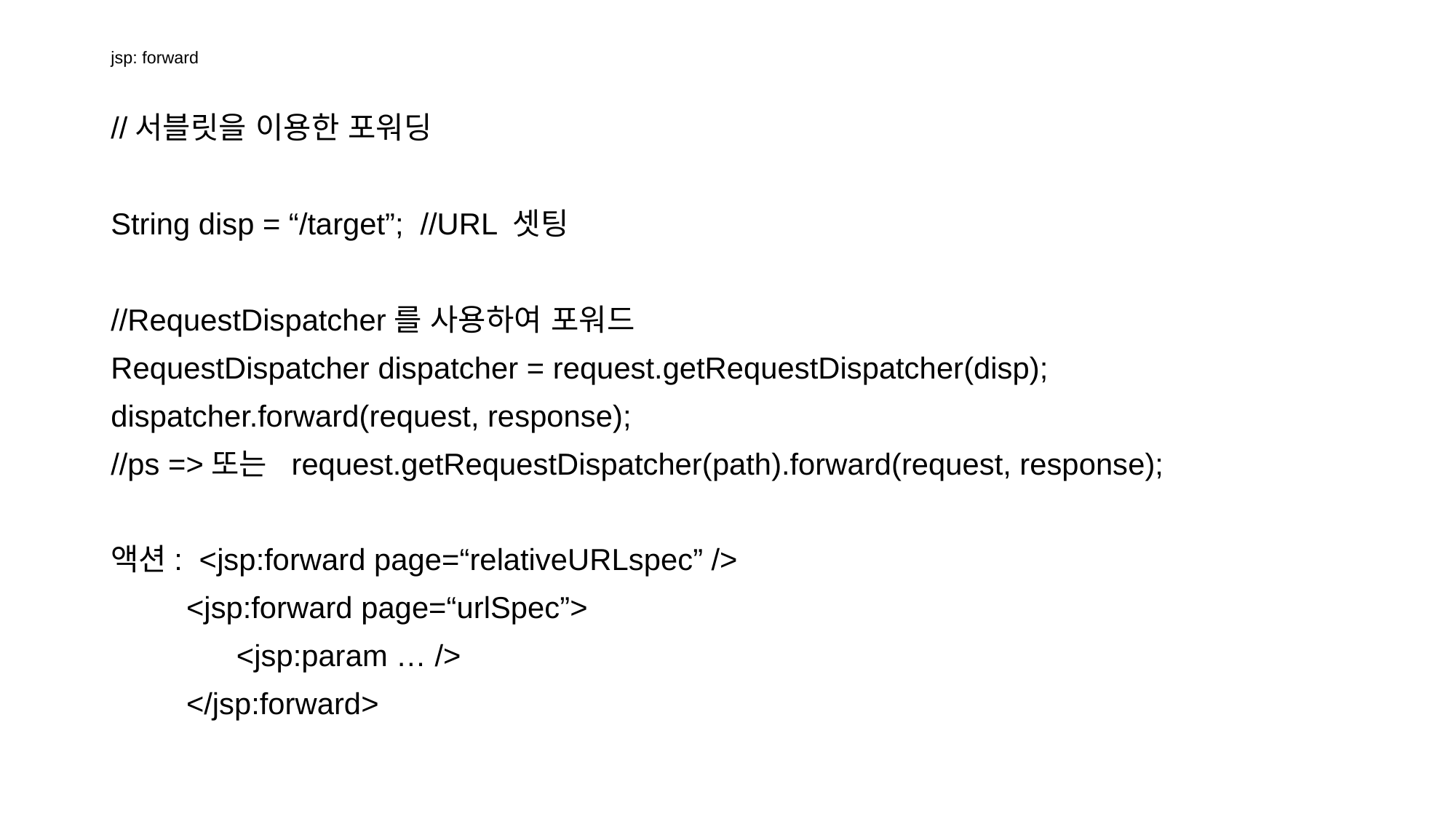

# jsp: forward
//서블릿을 이용한 포워딩

String disp = “/target”;  //URL 셋팅

//RequestDispatcher를 사용하여 포워드
RequestDispatcher dispatcher = request.getRequestDispatcher(disp);
dispatcher.forward(request, response);
//ps =>또는  request.getRequestDispatcher(path).forward(request, response);

액션:  <jsp:forward page=“relativeURLspec” />
         <jsp:forward page=“urlSpec”>
               <jsp:param … />
         </jsp:forward>